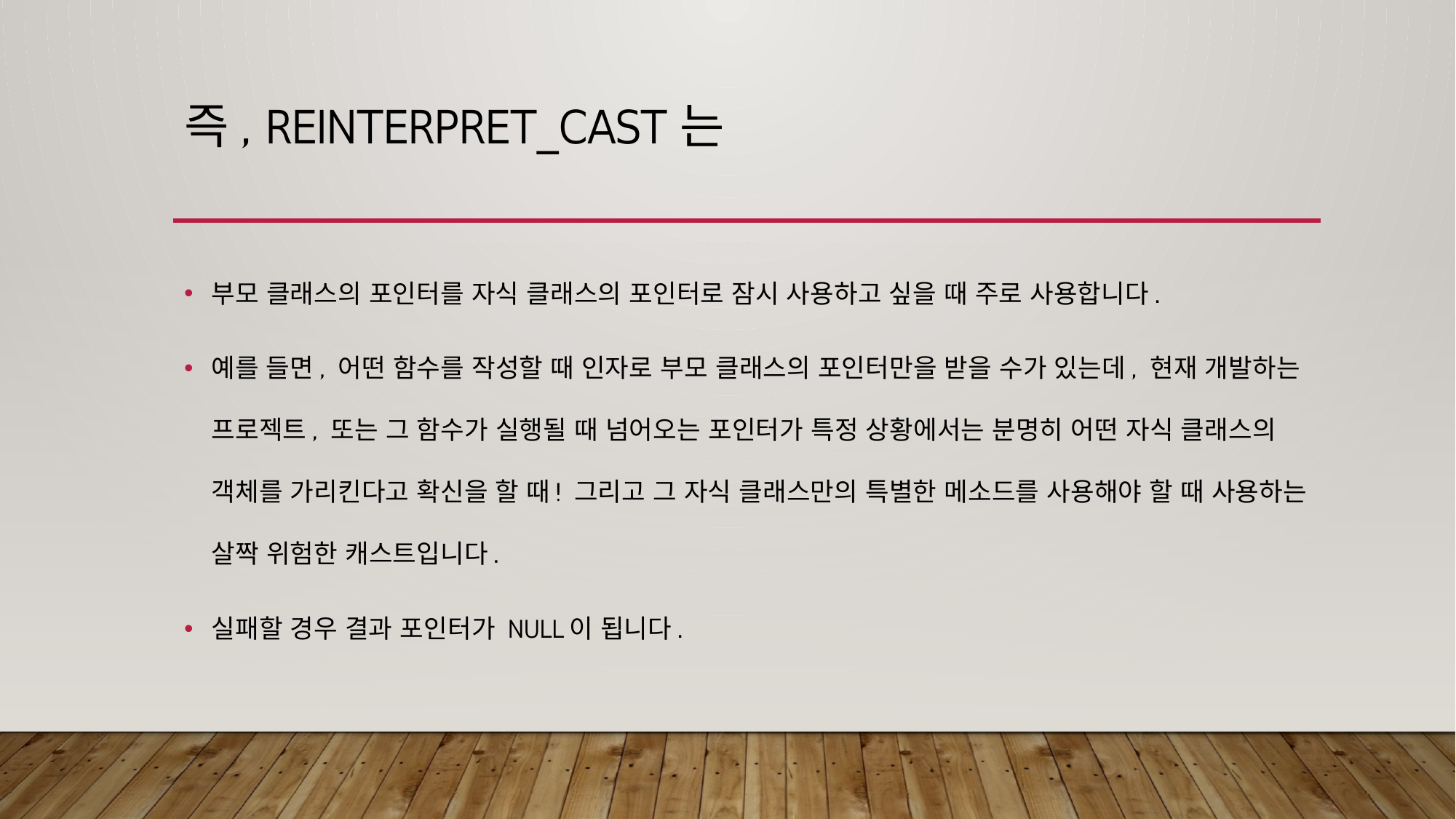

# 즉, reinterpret_cast는
부모 클래스의 포인터를 자식 클래스의 포인터로 잠시 사용하고 싶을 때 주로 사용합니다.
예를 들면, 어떤 함수를 작성할 때 인자로 부모 클래스의 포인터만을 받을 수가 있는데, 현재 개발하는 프로젝트, 또는 그 함수가 실행될 때 넘어오는 포인터가 특정 상황에서는 분명히 어떤 자식 클래스의 객체를 가리킨다고 확신을 할 때! 그리고 그 자식 클래스만의 특별한 메소드를 사용해야 할 때 사용하는 살짝 위험한 캐스트입니다.
실패할 경우 결과 포인터가 NULL이 됩니다.